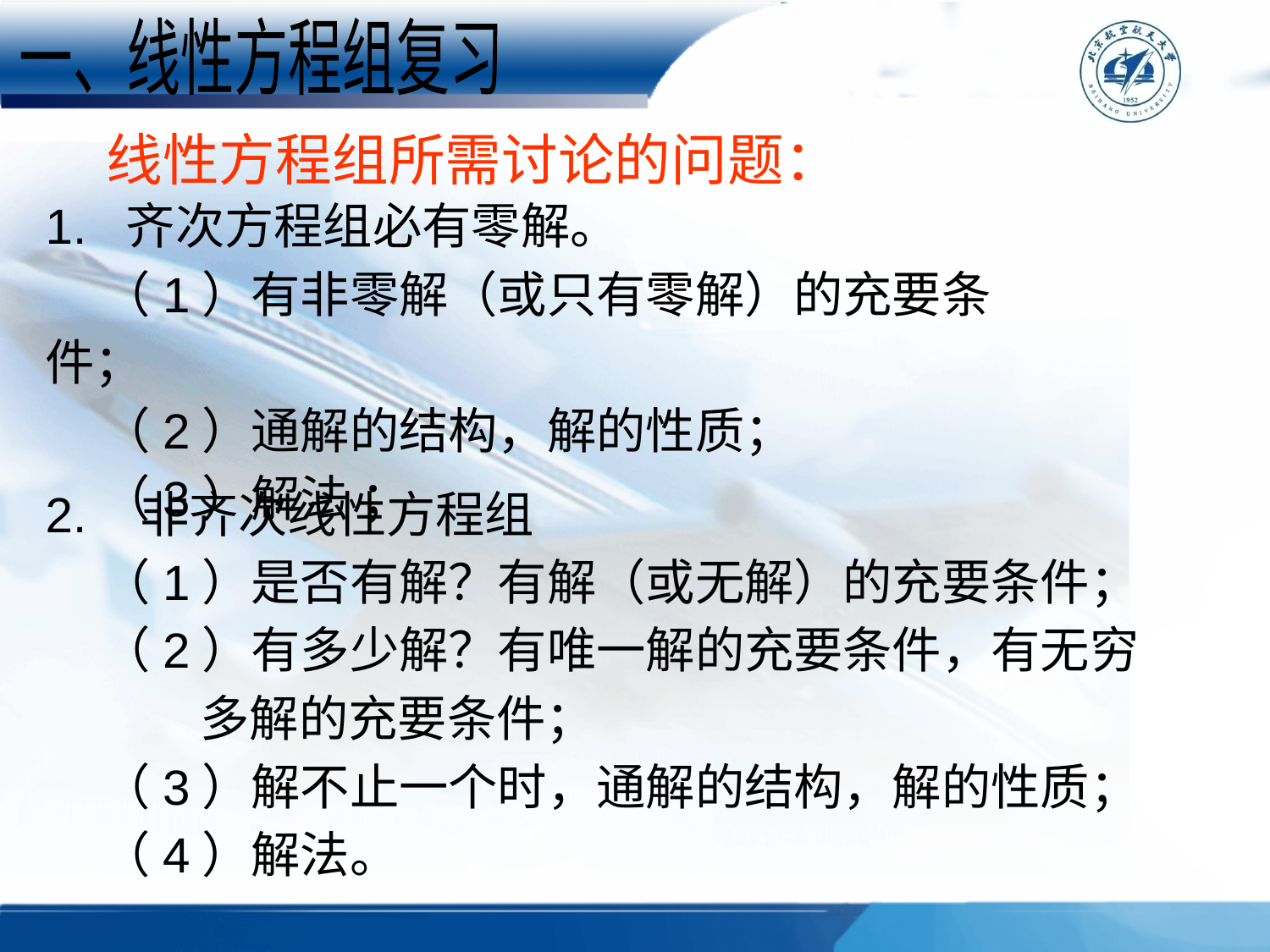

一、线性方程组复习
   线性方程组所需讨论的问题：
1.  齐次方程组必有零解。
    （1）有非零解（或只有零解）的充要条件；
    （2）通解的结构，解的性质；
    （3）解法 ；
2.   非齐次线性方程组
    （1）是否有解？有解（或无解）的充要条件；
    （2）有多少解？有唯一解的充要条件，有无穷
             多解的充要条件；
    （3）解不止一个时，通解的结构，解的性质；
    （4）解法。